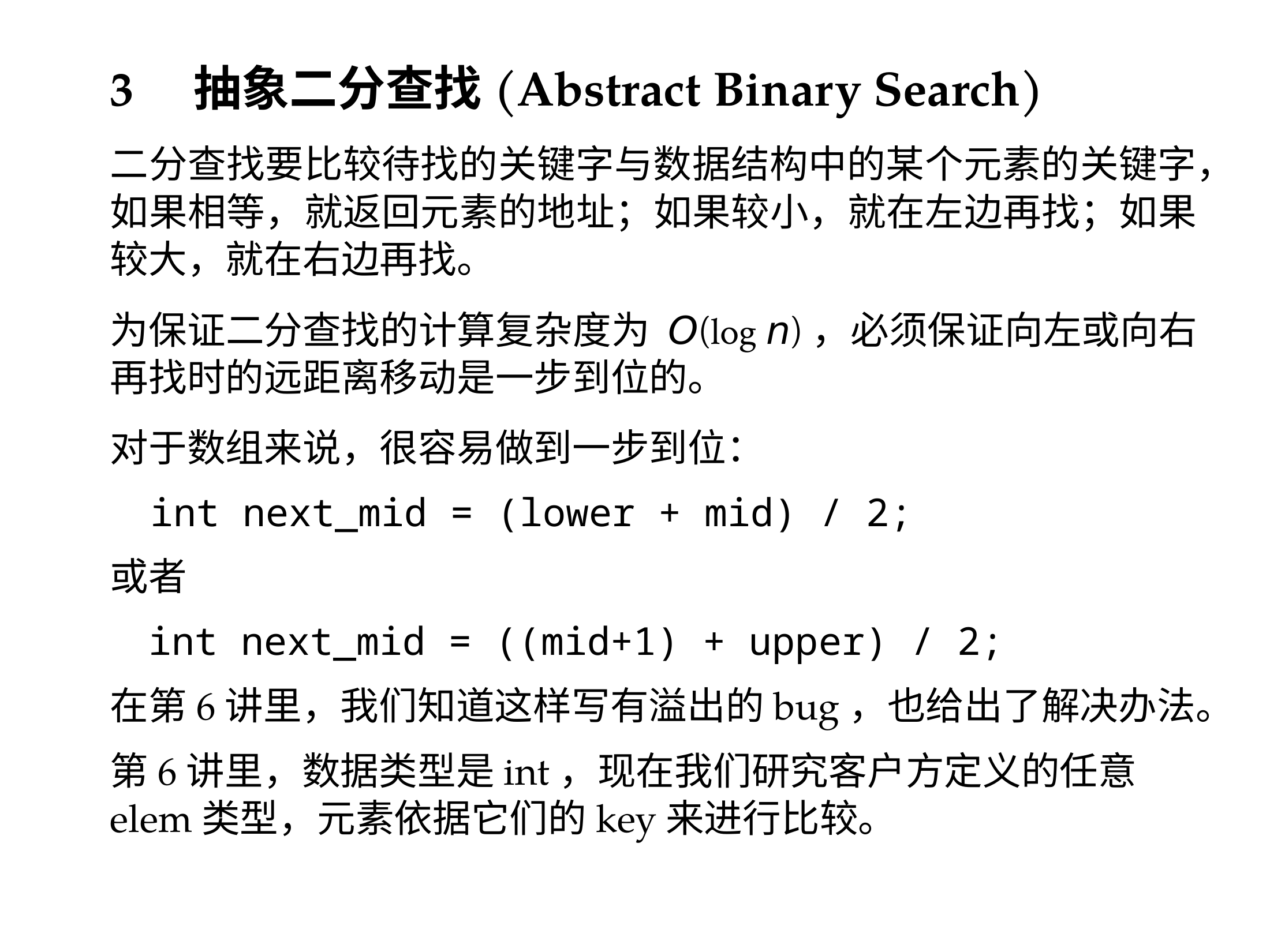

Binary Search Trees
L15.2

3    抽象二分查找(Abstract Binary Search)
二分查找要比较待找的关键字与数据结构中的某个元素的关键字，如果相等，就返回元素的地址；如果较小，就在左边再找；如果较大，就在右边再找。
为保证二分查找的计算复杂度为 O(log n)，必须保证向左或向右再找时的远距离移动是一步到位的。
对于数组来说，很容易做到一步到位：
int next_mid = (lower + mid) / 2;
或者
    int next_mid = ((mid+1) + upper) / 2;
在第6讲里，我们知道这样写有溢出的bug，也给出了解决办法。
第6讲里，数据类型是int，现在我们研究客户方定义的任意elem类型，元素依据它们的key来进行比较。
MARCH 6, 2014
LECTURE NOTES